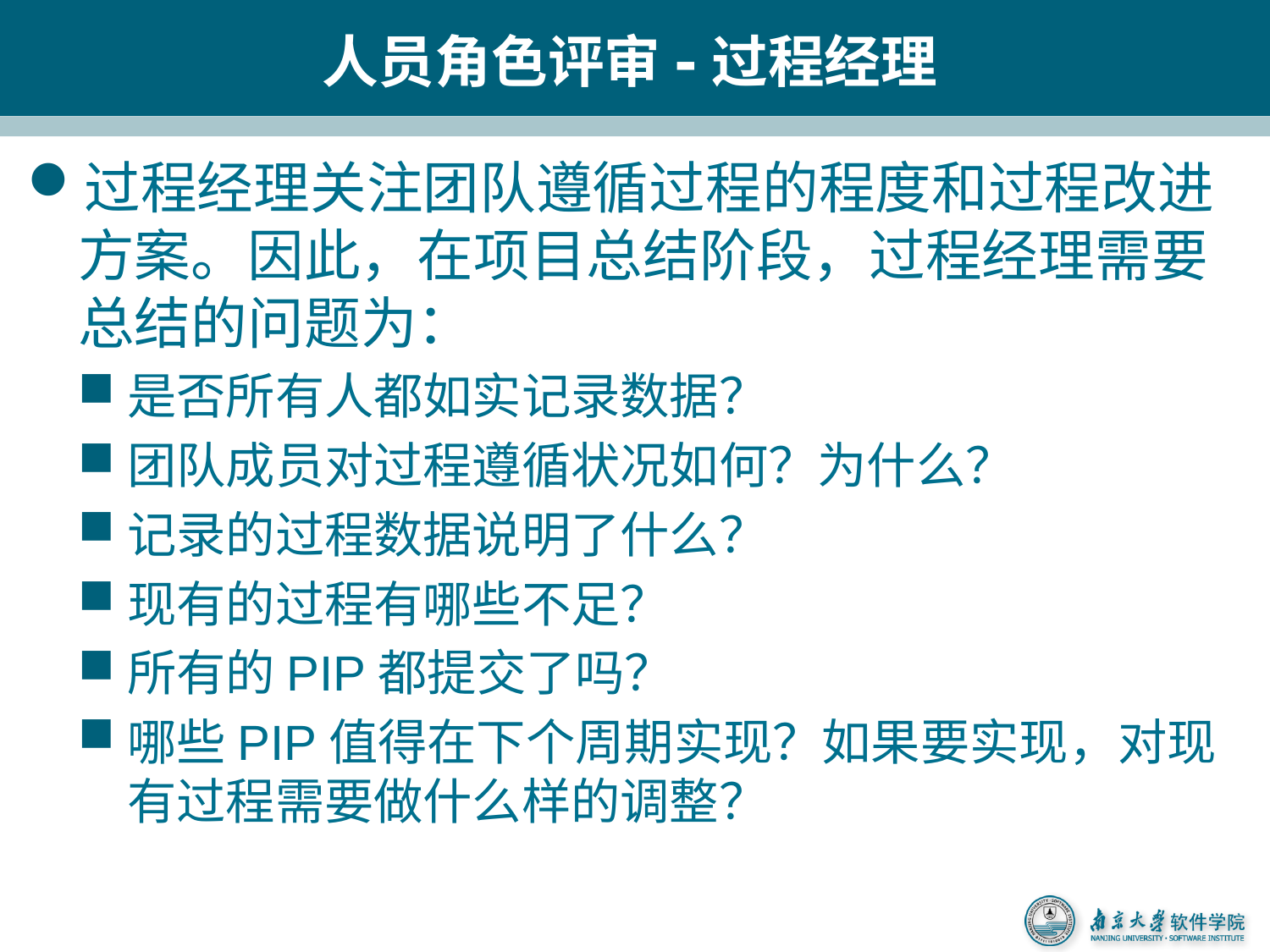

# 人员角色评审-过程经理
过程经理关注团队遵循过程的程度和过程改进方案。因此，在项目总结阶段，过程经理需要总结的问题为：
是否所有人都如实记录数据？
团队成员对过程遵循状况如何？为什么？
记录的过程数据说明了什么？
现有的过程有哪些不足？
所有的PIP都提交了吗？
哪些PIP值得在下个周期实现？如果要实现，对现有过程需要做什么样的调整？